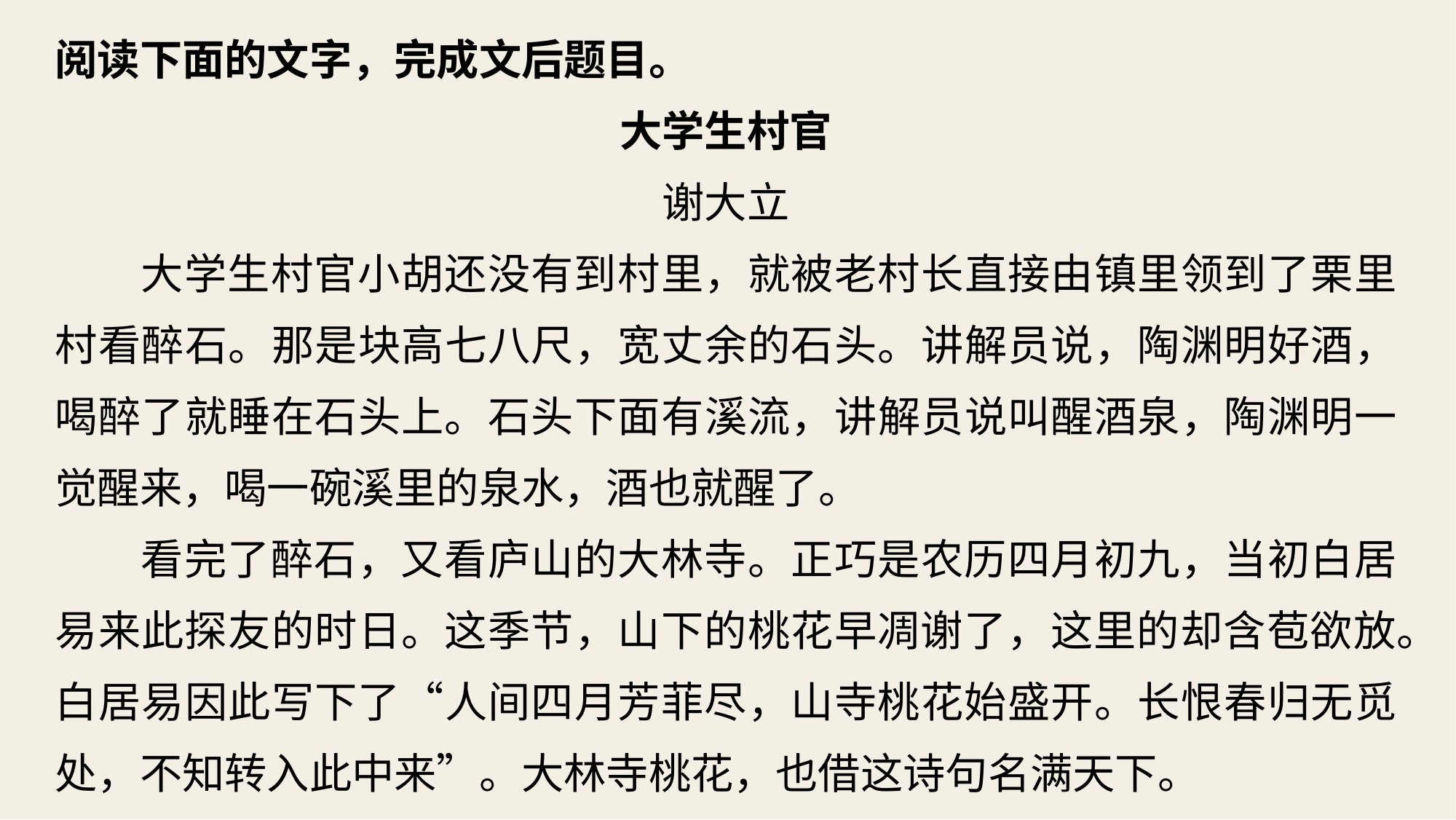

阅读下面的文字，完成文后题目。
大学生村官
谢大立
大学生村官小胡还没有到村里，就被老村长直接由镇里领到了栗里村看醉石。那是块高七八尺，宽丈余的石头。讲解员说，陶渊明好酒，喝醉了就睡在石头上。石头下面有溪流，讲解员说叫醒酒泉，陶渊明一觉醒来，喝一碗溪里的泉水，酒也就醒了。
看完了醉石，又看庐山的大林寺。正巧是农历四月初九，当初白居易来此探友的时日。这季节，山下的桃花早凋谢了，这里的却含苞欲放。白居易因此写下了“人间四月芳菲尽，山寺桃花始盛开。长恨春归无觅处，不知转入此中来”。大林寺桃花，也借这诗句名满天下。